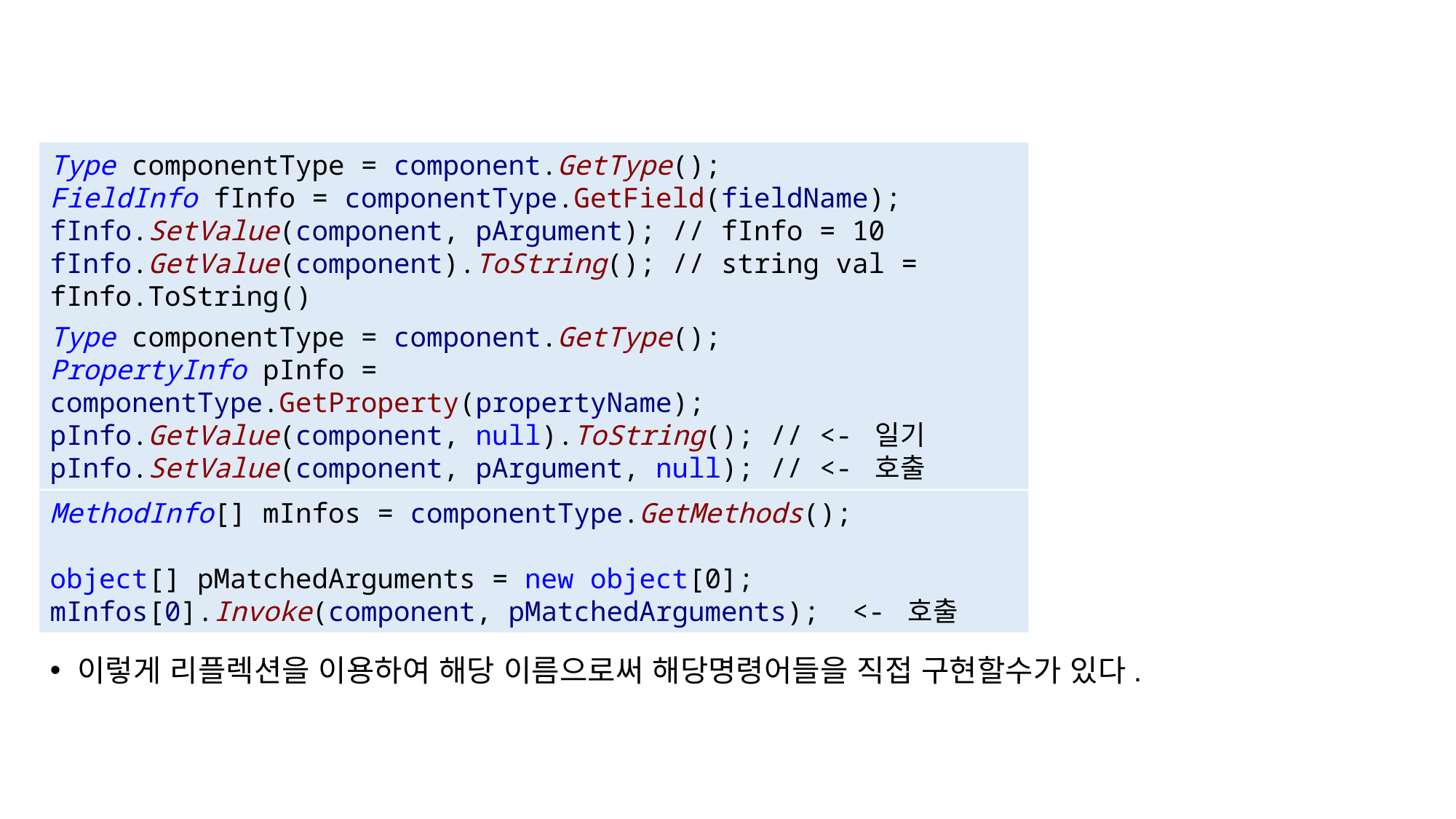

#
Type componentType = component.GetType();
FieldInfo fInfo = componentType.GetField(fieldName);
fInfo.SetValue(component, pArgument); // fInfo = 10
fInfo.GetValue(component).ToString(); // string val = fInfo.ToString()
Type componentType = component.GetType();
PropertyInfo pInfo = componentType.GetProperty(propertyName);
pInfo.GetValue(component, null).ToString(); // <- 일기
pInfo.SetValue(component, pArgument, null); // <- 호출
MethodInfo[] mInfos = componentType.GetMethods();

object[] pMatchedArguments = new object[0];
mInfos[0].Invoke(component, pMatchedArguments);  <- 호출
이렇게 리플렉션을 이용하여 해당 이름으로써 해당명령어들을 직접 구현할수가 있다.